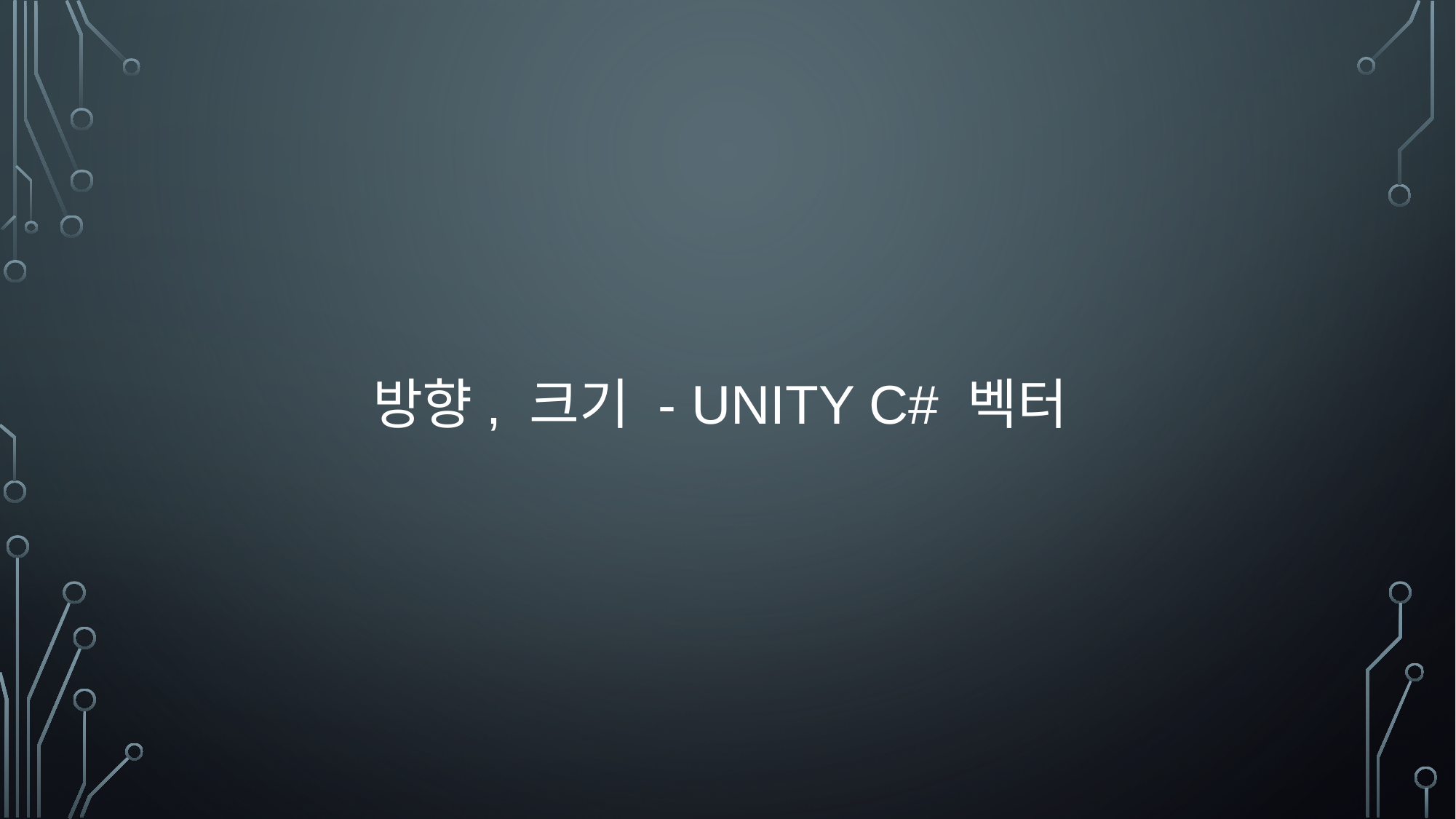

# 방향, 크기 - Unity C# 벡터